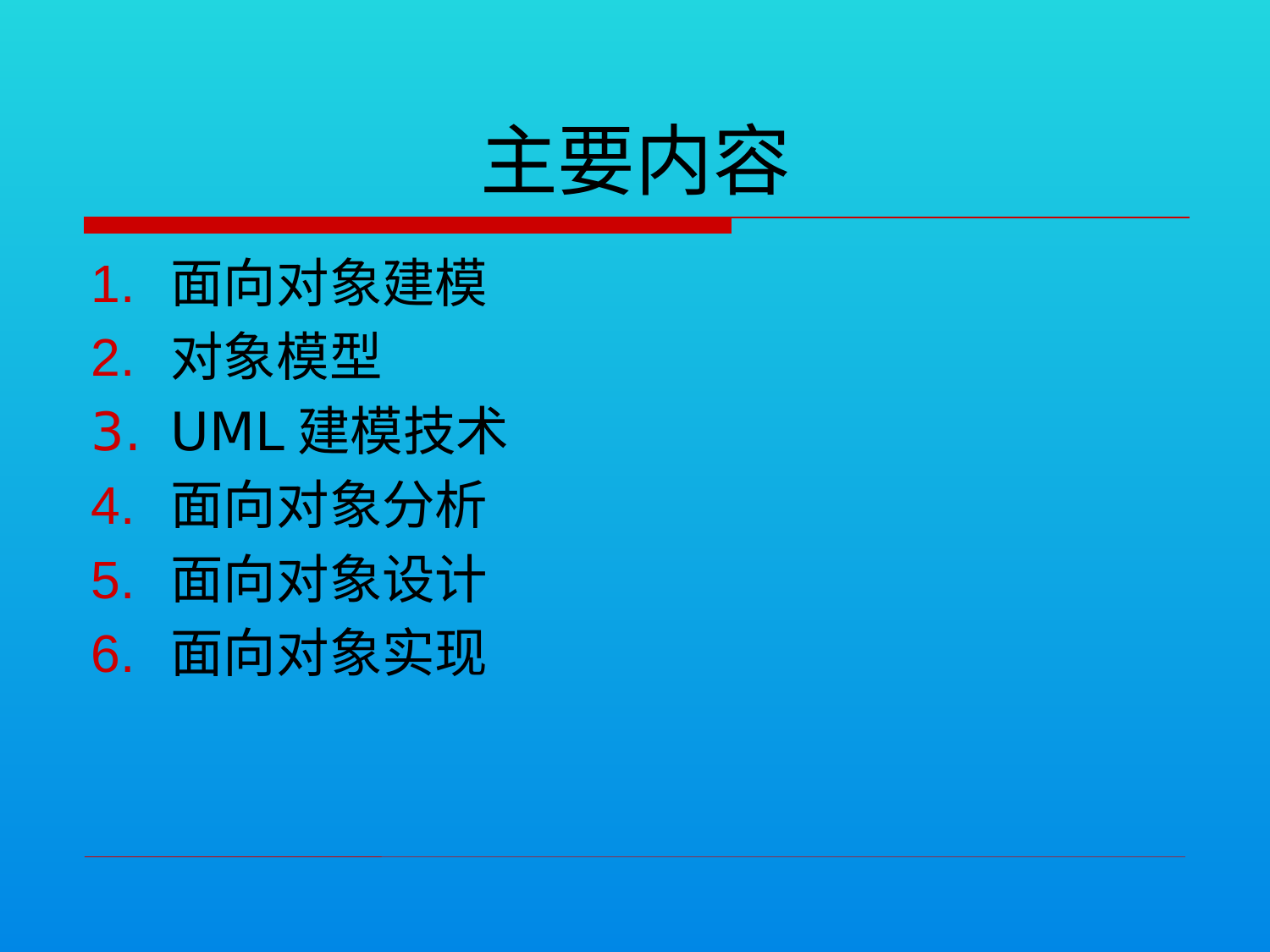

主要内容
面向对象建模
对象模型
UML建模技术
面向对象分析
面向对象设计
面向对象实现